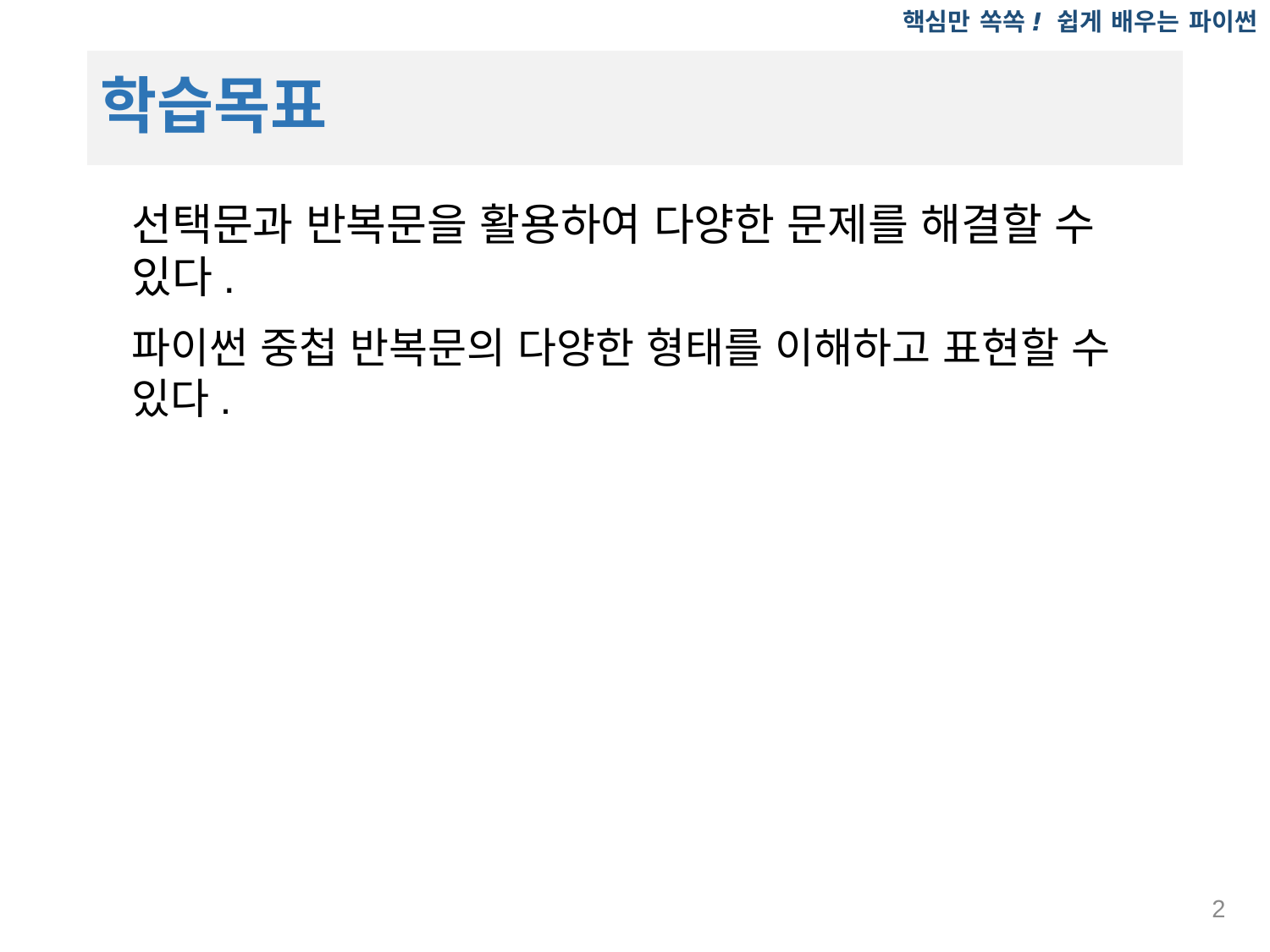

# 학습목표
선택문과 반복문을 활용하여 다양한 문제를 해결할 수 있다.
파이썬 중첩 반복문의 다양한 형태를 이해하고 표현할 수 있다.

2